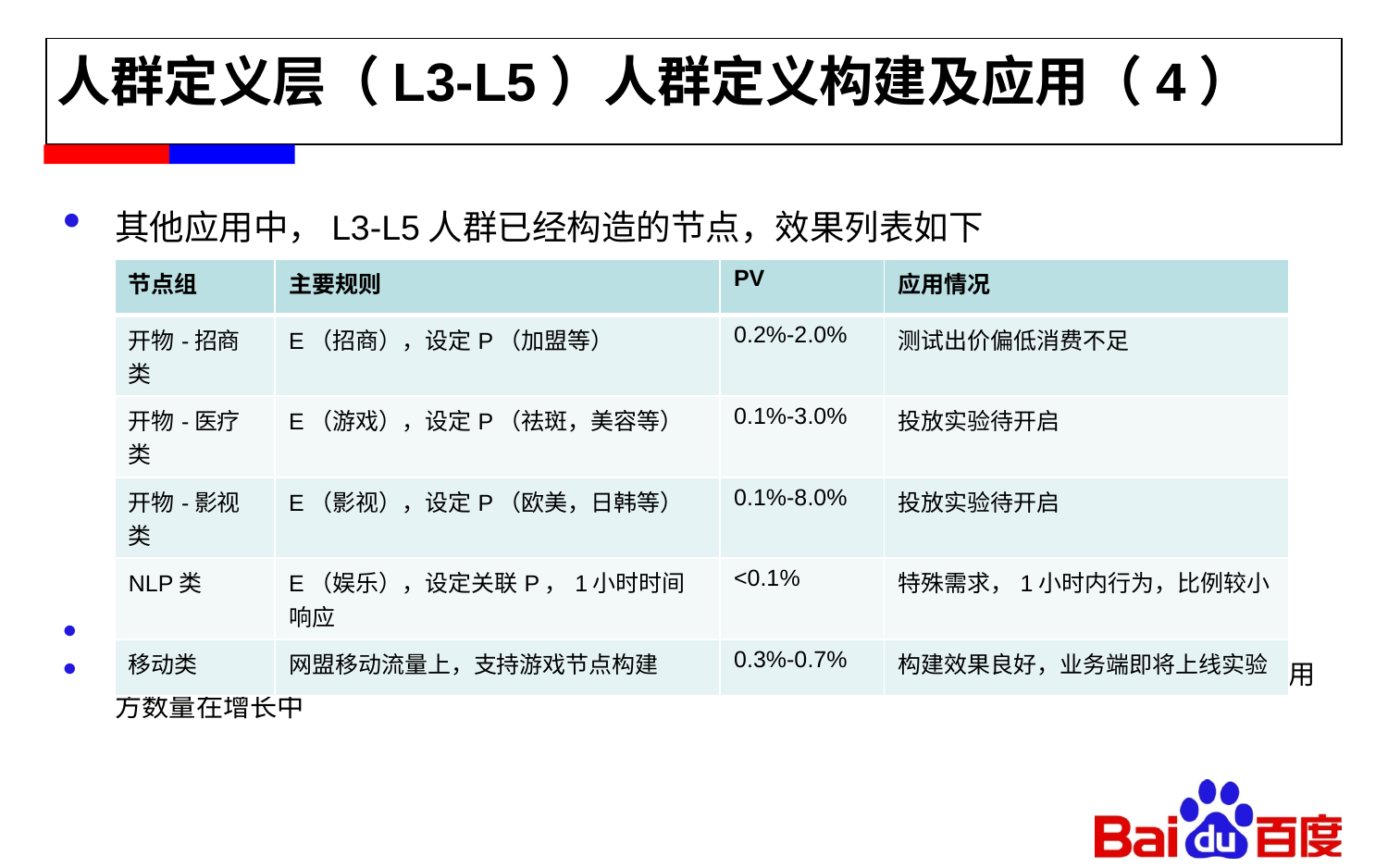

人群定义层（L3-L5）人群定义构建及应用（4）

其他应用中，L3-L5人群已经构造的节点，效果列表如下

总体上，开物节点总数已经达到300+（IT节点池1024个节点，剩余不足30，待扩容）
各个应用方使用过程中陆续反馈了一定问题，跟进修复（如移动反馈的applist过滤问题），总体应用方数量在增长中
| 节点组 | 主要规则 | PV | 应用情况 |
| --- | --- | --- | --- |
| 开物-招商类 | E（招商），设定P（加盟等） | 0.2%-2.0% | 测试出价偏低消费不足 |
| 开物-医疗类 | E（游戏），设定P（祛斑，美容等） | 0.1%-3.0% | 投放实验待开启 |
| 开物-影视类 | E（影视），设定P（欧美，日韩等） | 0.1%-8.0% | 投放实验待开启 |
| NLP类 | E（娱乐），设定关联P，1小时时间响应 | <0.1% | 特殊需求，1小时内行为，比例较小 |
| 移动类 | 网盟移动流量上，支持游戏节点构建 | 0.3%-0.7% | 构建效果良好，业务端即将上线实验 |